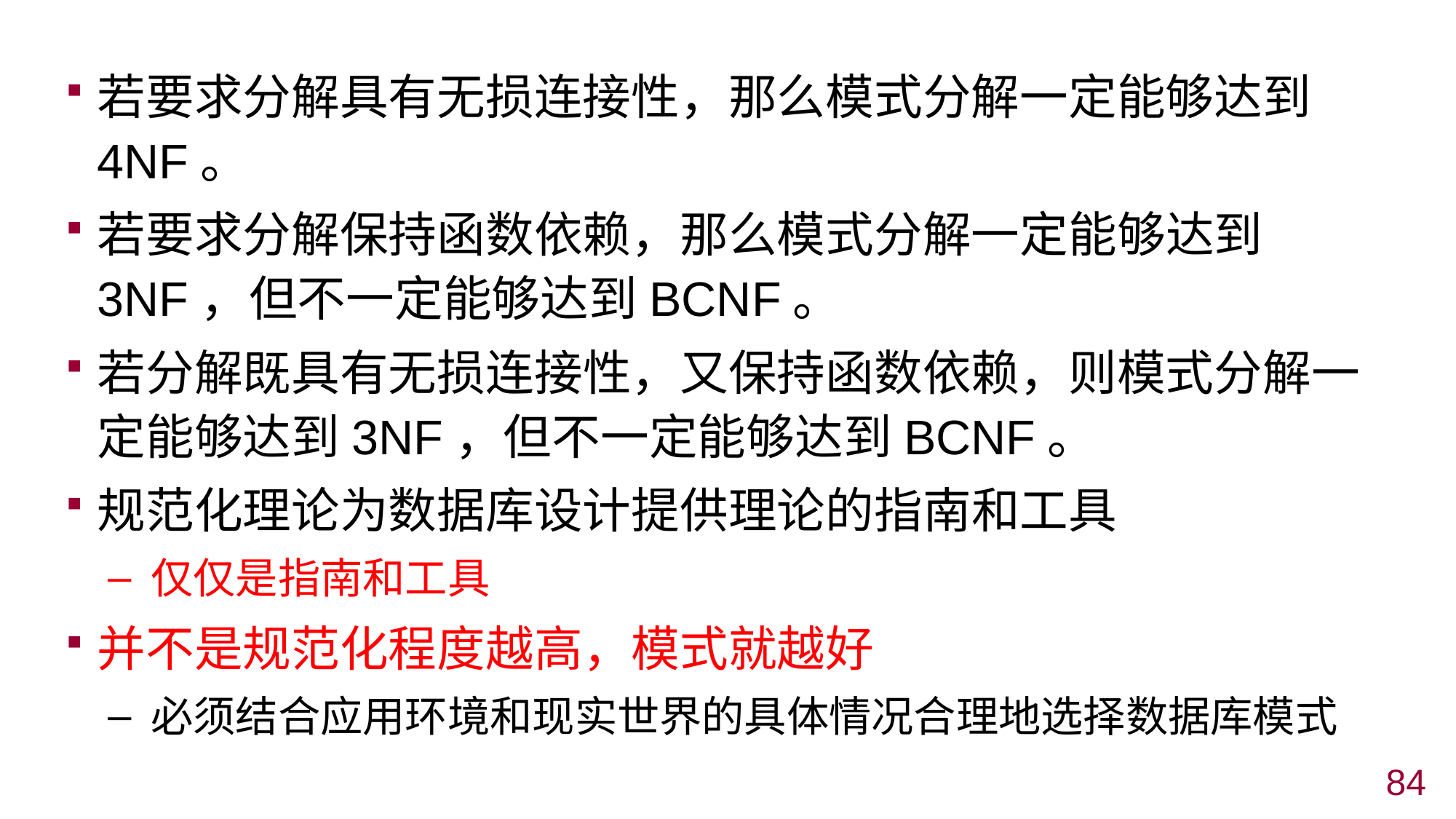

若要求分解具有无损连接性，那么模式分解一定能够达到4NF。
若要求分解保持函数依赖，那么模式分解一定能够达到3NF，但不一定能够达到BCNF。
若分解既具有无损连接性，又保持函数依赖，则模式分解一定能够达到3NF，但不一定能够达到BCNF。
规范化理论为数据库设计提供理论的指南和工具
仅仅是指南和工具
并不是规范化程度越高，模式就越好
必须结合应用环境和现实世界的具体情况合理地选择数据库模式
84